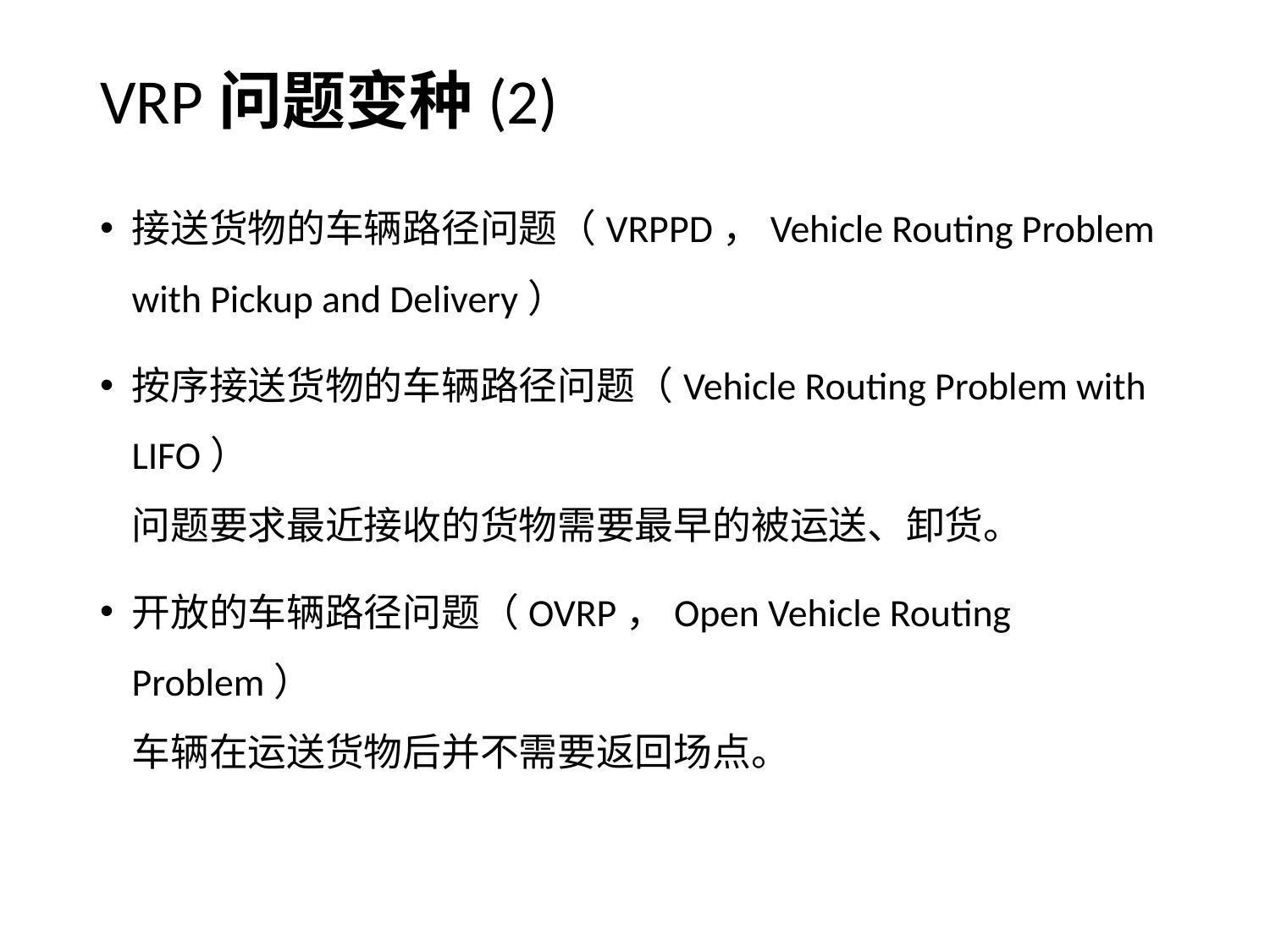

# VRP问题变种(2)
接送货物的车辆路径问题（VRPPD，Vehicle Routing Problem with Pickup and Delivery）
按序接送货物的车辆路径问题（Vehicle Routing Problem with LIFO）
问题要求最近接收的货物需要最早的被运送、卸货。
开放的车辆路径问题（OVRP，Open Vehicle Routing Problem）
车辆在运送货物后并不需要返回场点。